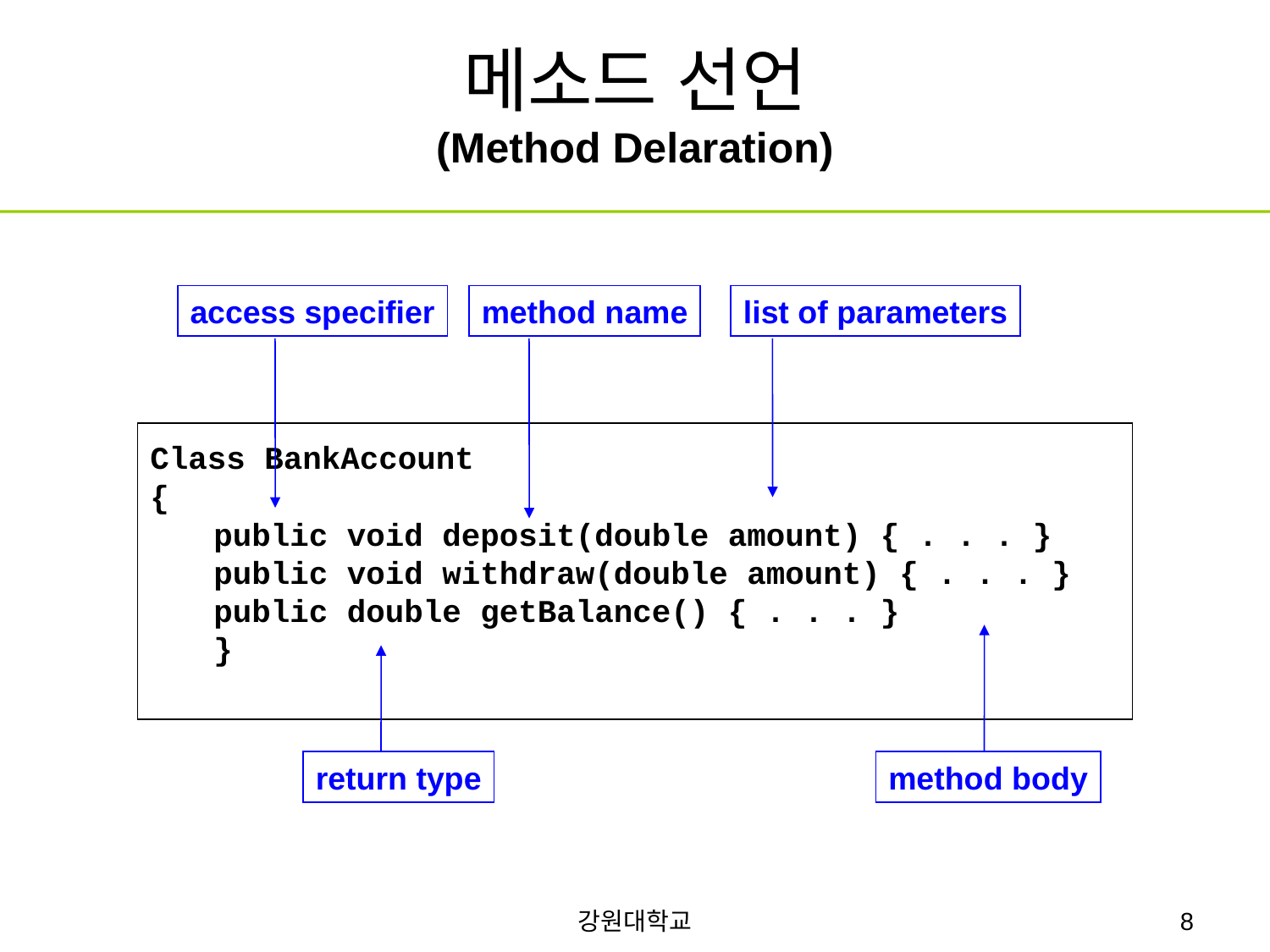

# 메소드 선언 (Method Delaration)

access specifier
method name
list of parameters

Class BankAccount
{
public void deposit(double amount) { . . . }
public void withdraw(double amount) { . . . }
public double getBalance() { . . . }
}

return type
method body

강원대학교
8